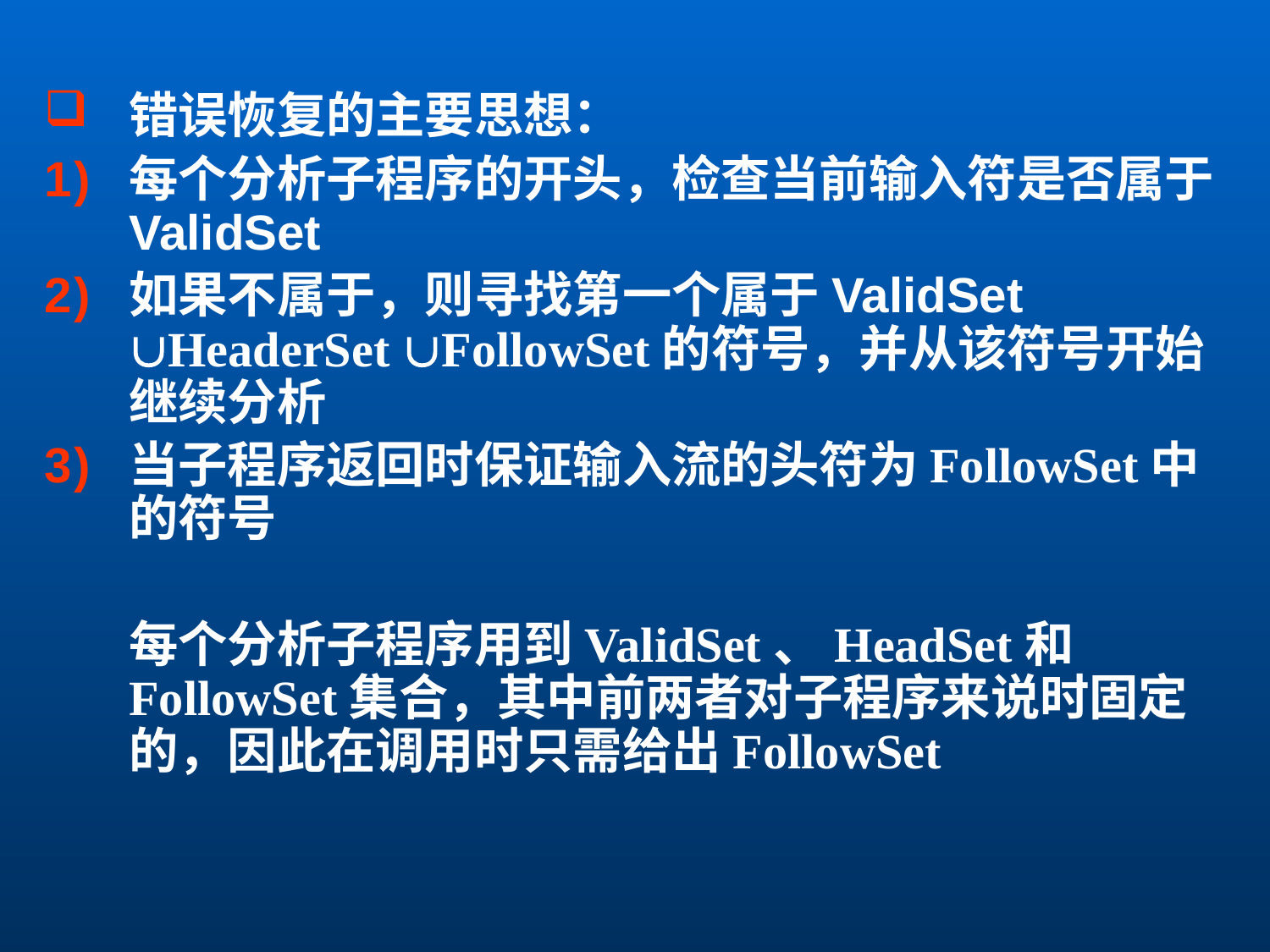

错误恢复的主要思想：
每个分析子程序的开头，检查当前输入符是否属于ValidSet
如果不属于，则寻找第一个属于ValidSet ∪HeaderSet ∪FollowSet的符号，并从该符号开始继续分析
当子程序返回时保证输入流的头符为FollowSet中的符号

	每个分析子程序用到ValidSet、HeadSet和FollowSet集合，其中前两者对子程序来说时固定的，因此在调用时只需给出FollowSet